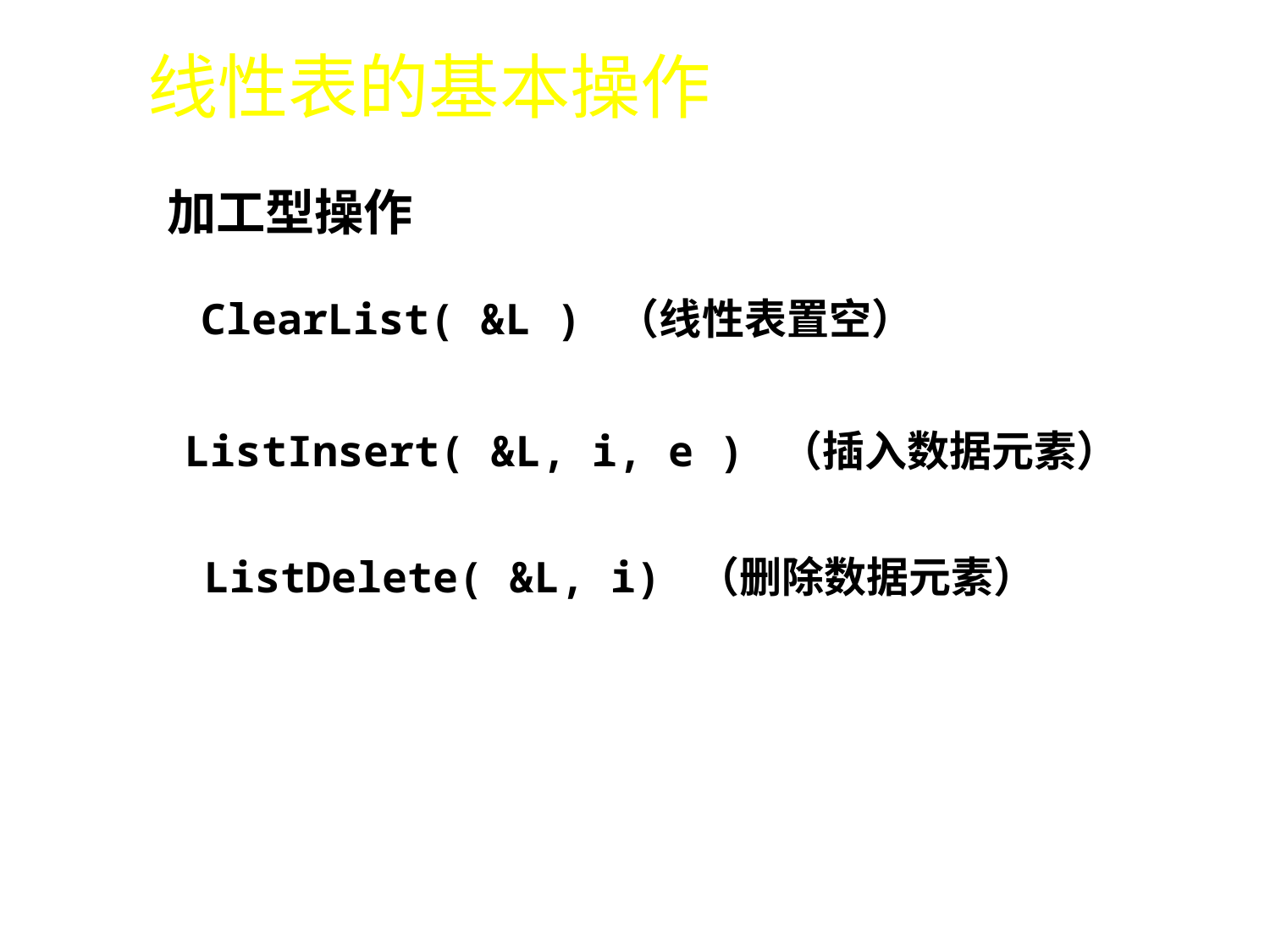

线性表的基本操作
加工型操作
ClearList( &L ) （线性表置空）
ListInsert( &L, i, e ) （插入数据元素）
ListDelete( &L, i) （删除数据元素）